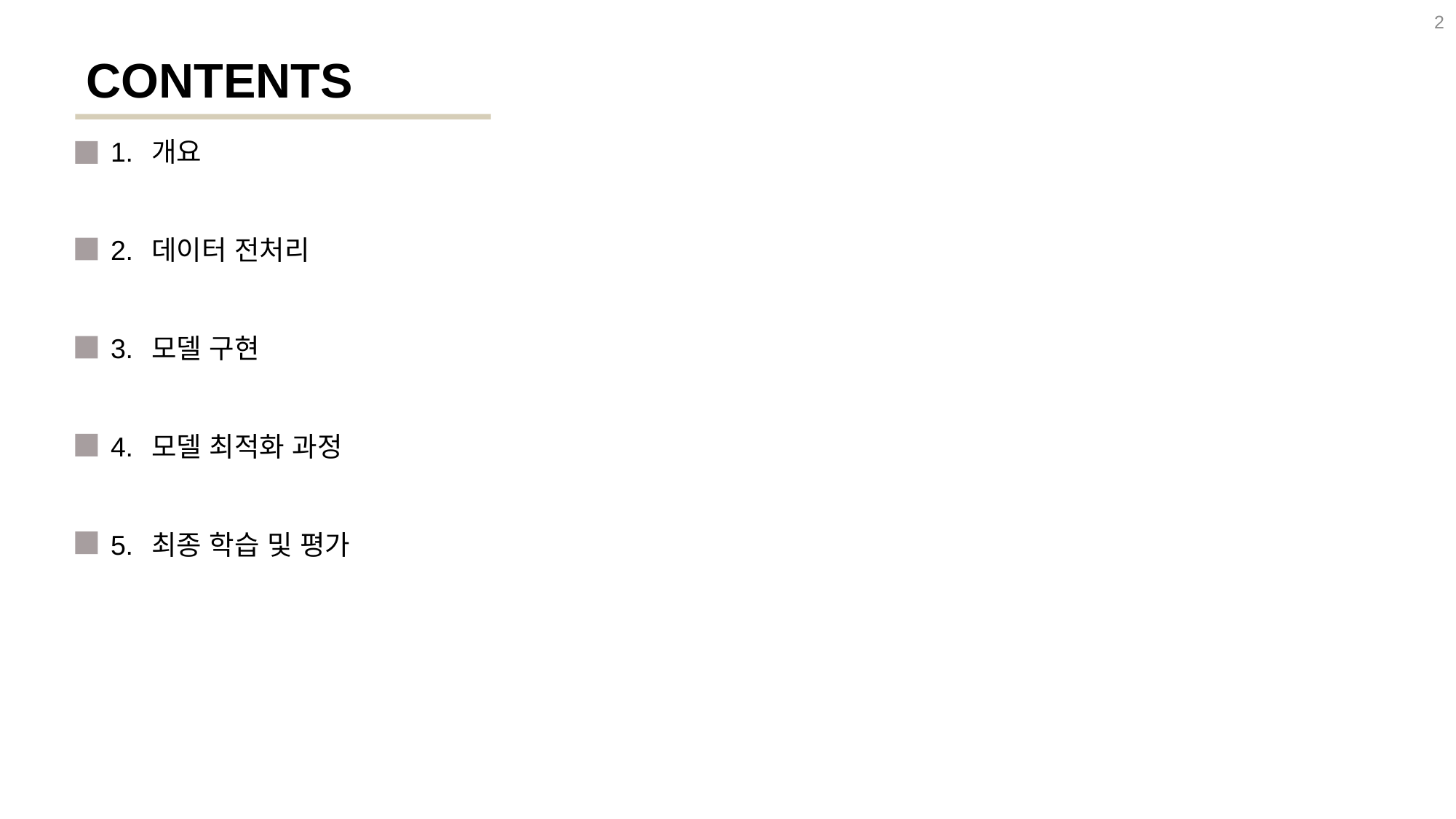

2
CONTENTS

개요

데이터 전처리

모델 구현

모델 최적화 과정

최종 학습 및 평가